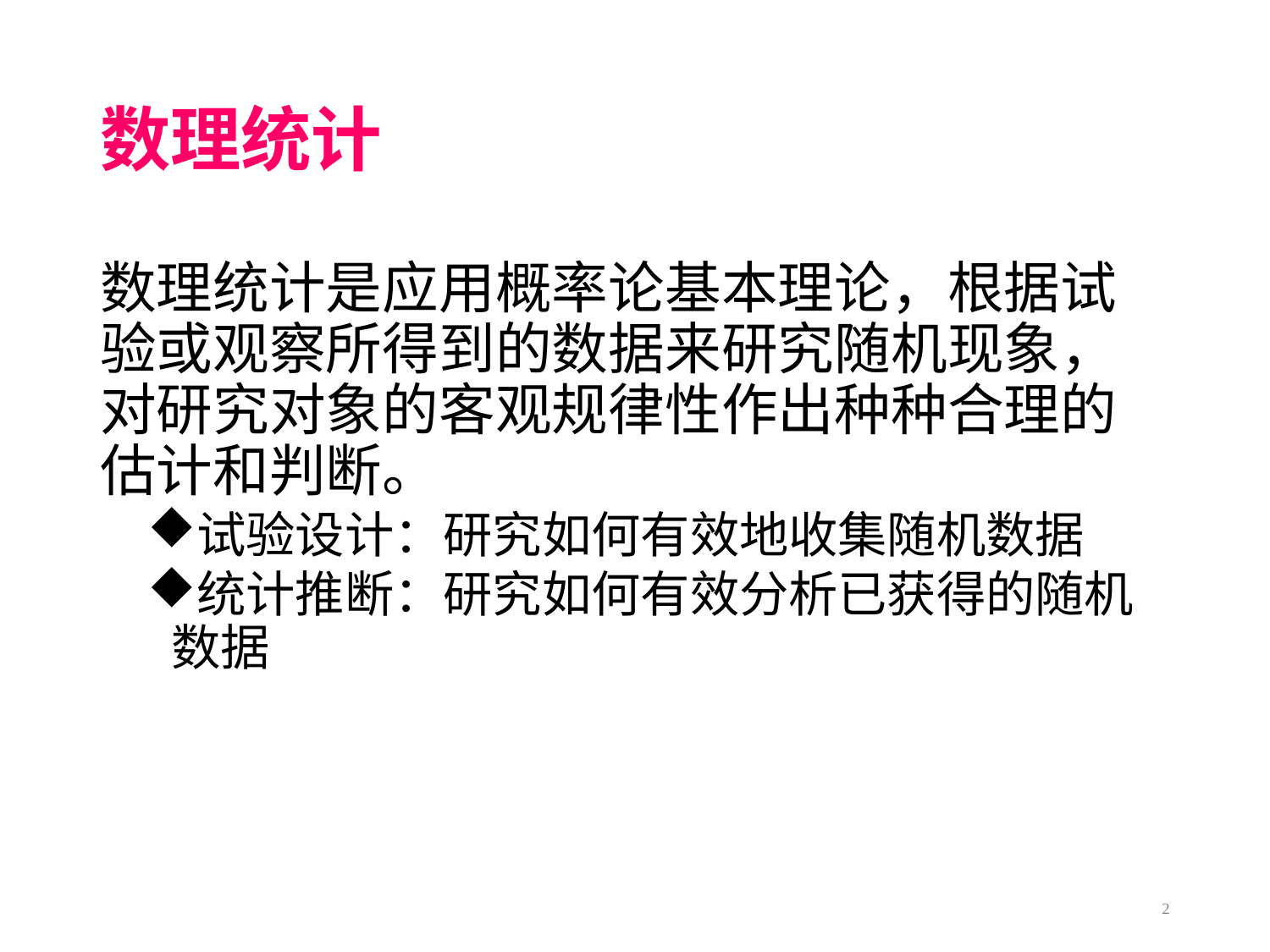

# 数理统计
数理统计是应用概率论基本理论，根据试验或观察所得到的数据来研究随机现象，对研究对象的客观规律性作出种种合理的估计和判断。
试验设计：研究如何有效地收集随机数据
统计推断：研究如何有效分析已获得的随机数据
2